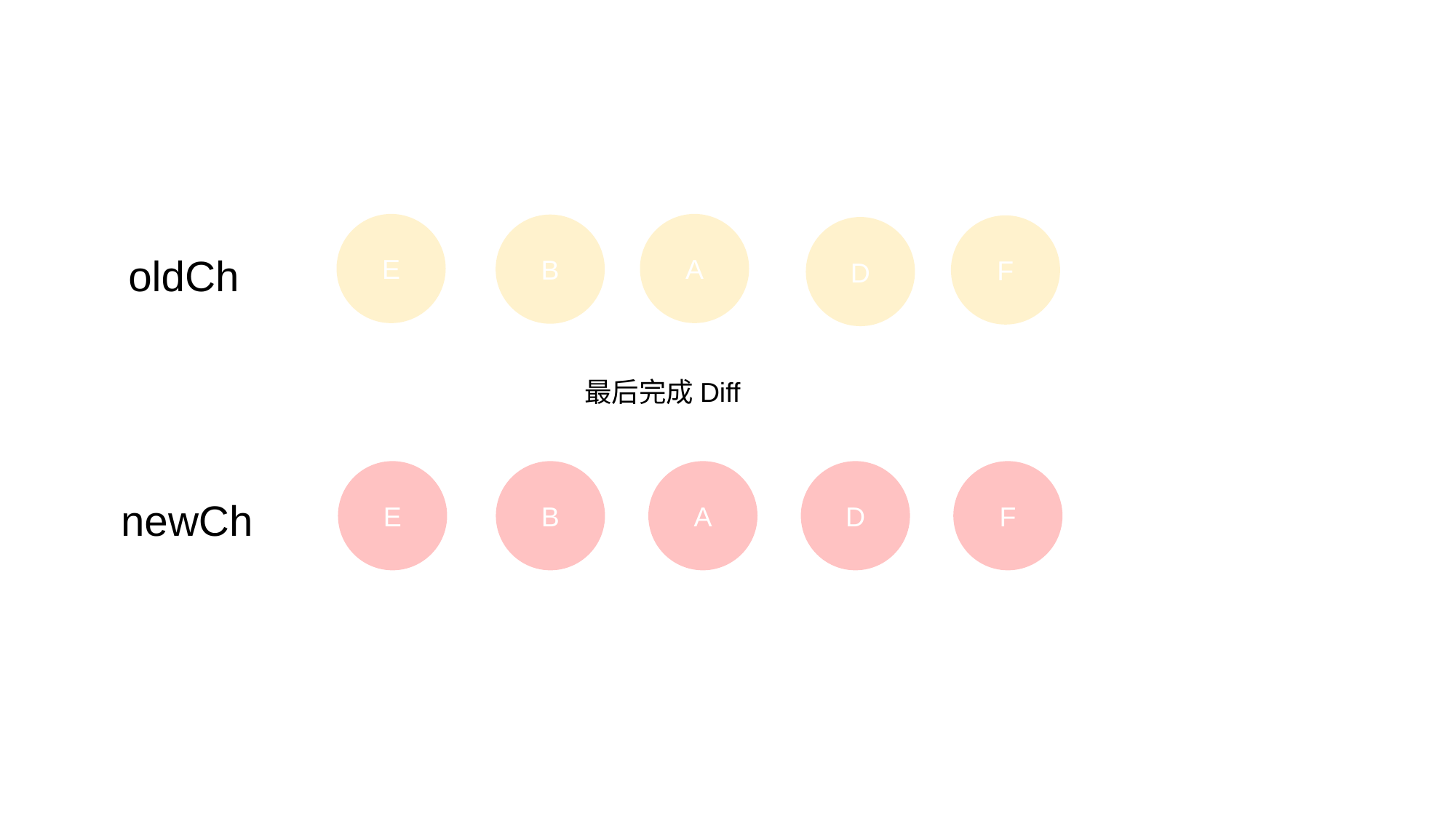

E
A
B
F
D
oldCh
最后完成Diff
E
B
A
D
F
newCh